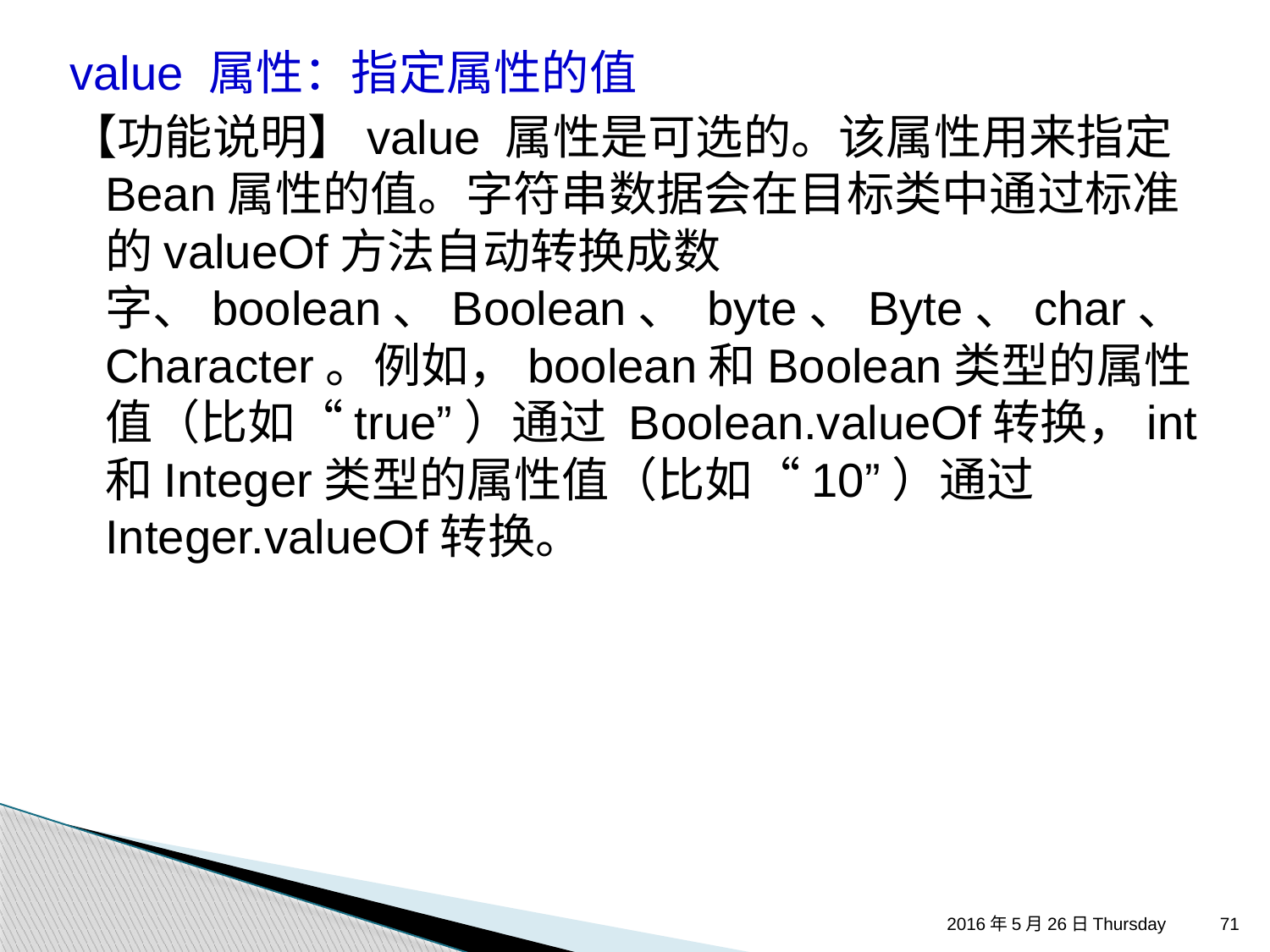

value 属性：指定属性的值
【功能说明】value 属性是可选的。该属性用来指定Bean属性的值。字符串数据会在目标类中通过标准的valueOf方法自动转换成数字、boolean、Boolean、 byte、Byte、char、Character。例如，boolean和Boolean类型的属性值（比如“true”）通过 Boolean.valueOf转换，int和Integer类型的属性值（比如“10”）通过Integer.valueOf转换。
2016年5月26日Thursday
71